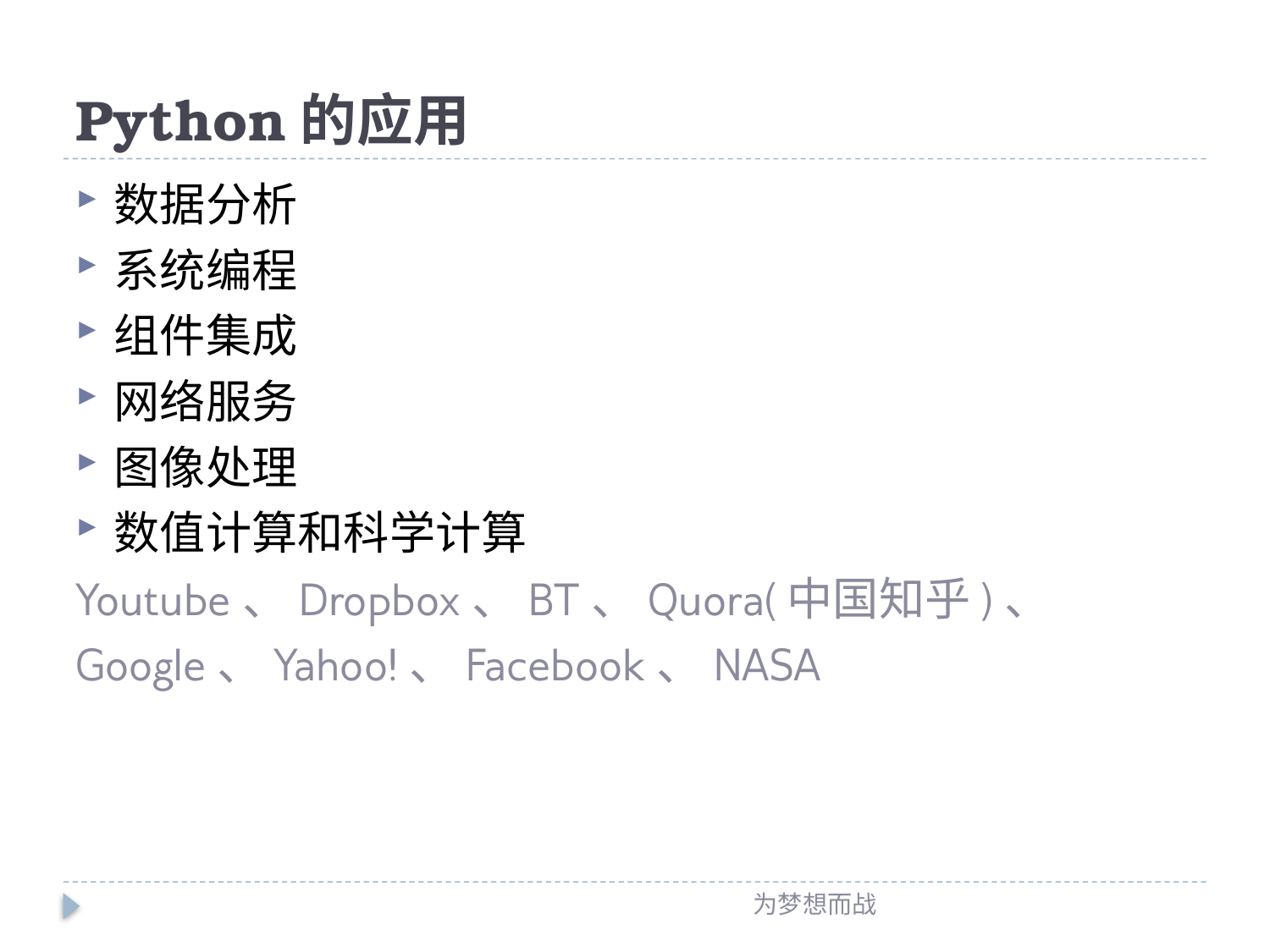

# Python的应用
数据分析
系统编程
组件集成
网络服务
图像处理
数值计算和科学计算
Youtube、Dropbox、BT、Quora(中国知乎)、
Google、Yahoo!、Facebook、NASA
为梦想而战